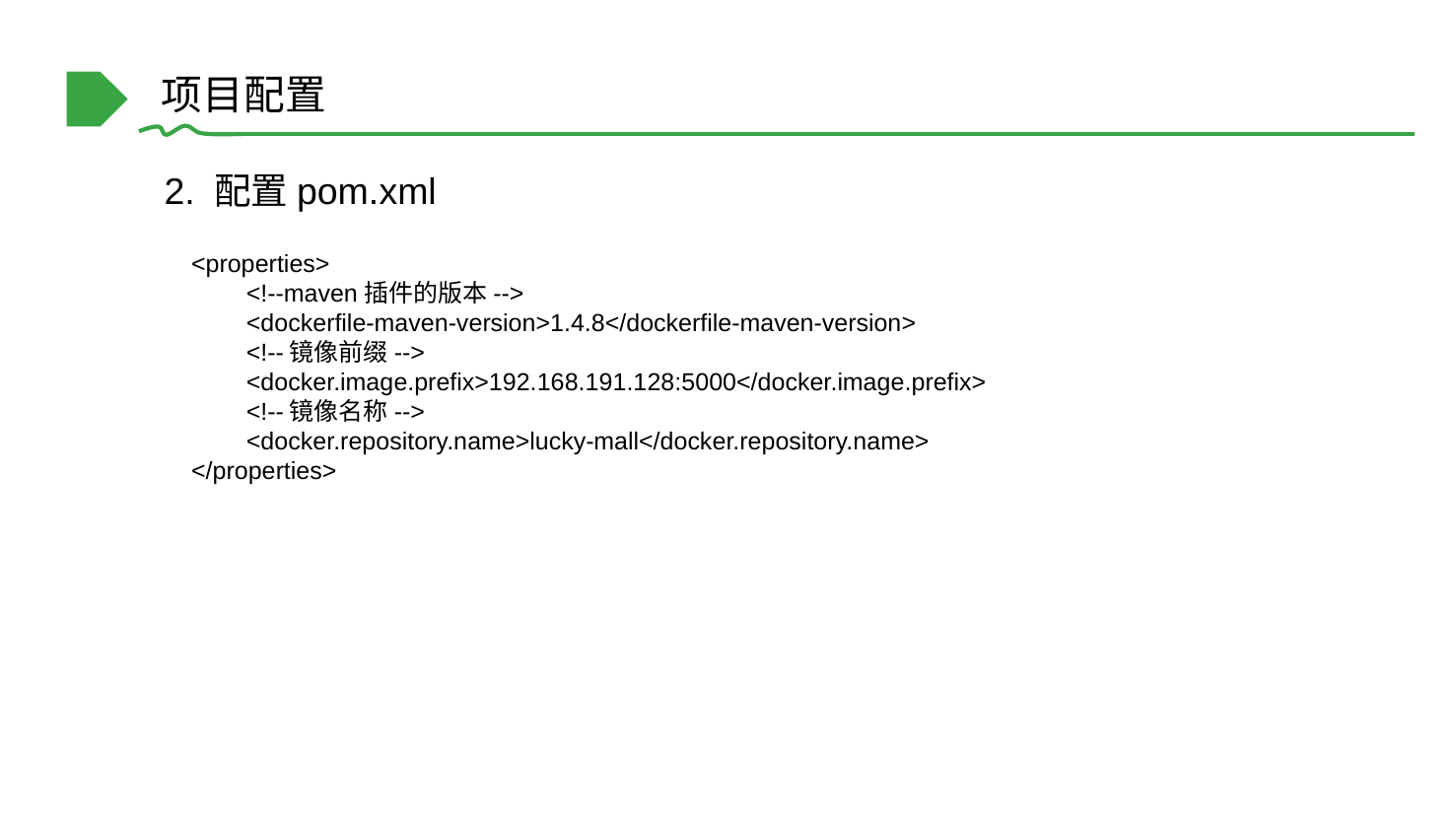

项目配置

2. 配置pom.xml

<properties>
        <!--maven插件的版本-->
        <dockerfile-maven-version>1.4.8</dockerfile-maven-version>
        <!--镜像前缀-->
        <docker.image.prefix>192.168.191.128:5000</docker.image.prefix>
        <!--镜像名称-->
        <docker.repository.name>lucky-mall</docker.repository.name>
</properties>